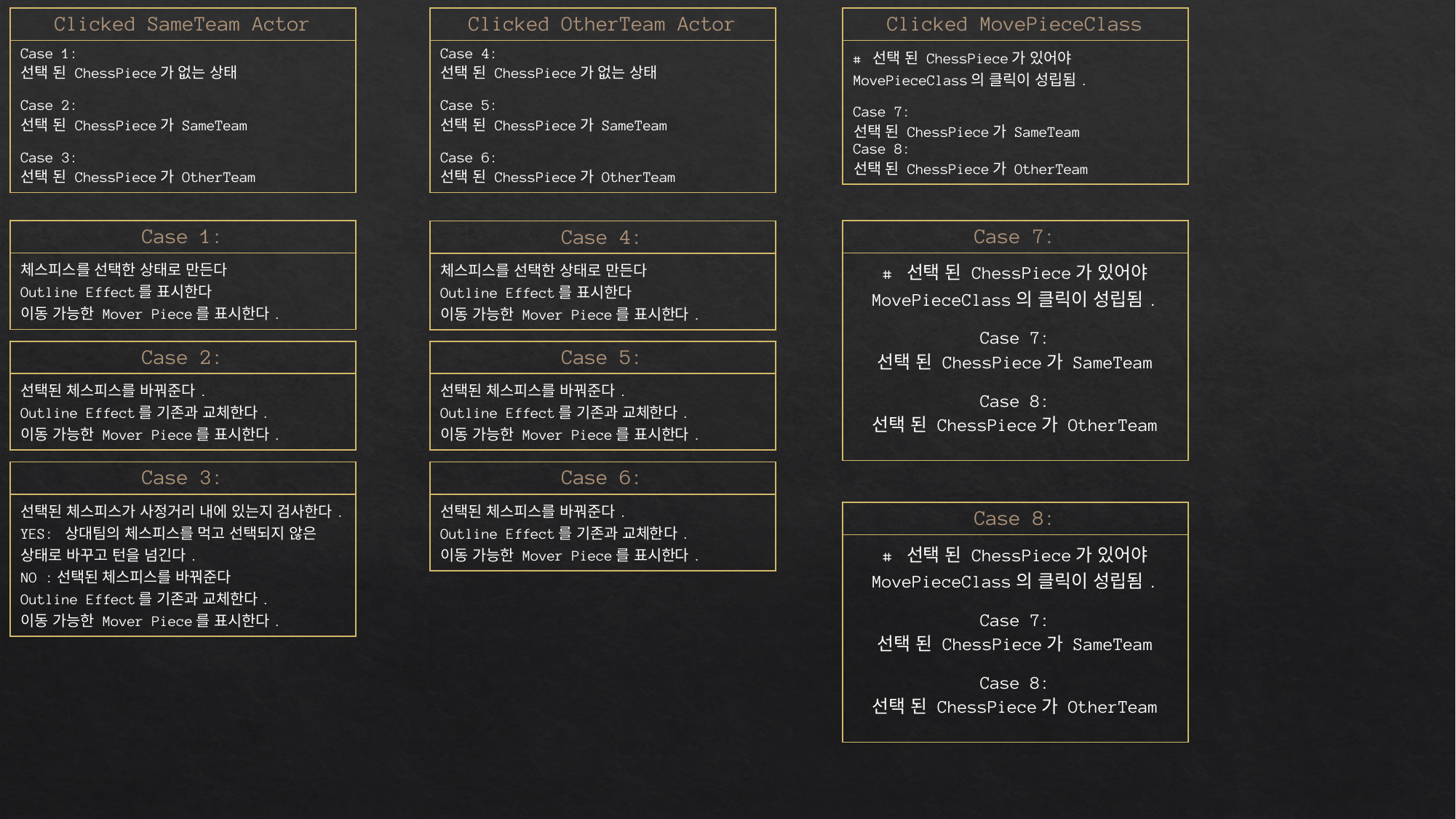

| Clicked SameTeam Actor |
| --- |
| Case 1: 선택 된 ChessPiece가 없는 상태 Case 2: 선택 된 ChessPiece가 SameTeam Case 3: 선택 된 ChessPiece가 OtherTeam |
| Clicked OtherTeam Actor |
| --- |
| Case 4: 선택 된 ChessPiece가 없는 상태 Case 5: 선택 된 ChessPiece가 SameTeam Case 6: 선택 된 ChessPiece가 OtherTeam |
| Clicked MovePieceClass |
| --- |
| # 선택 된 ChessPiece가 있어야 MovePieceClass의 클릭이 성립됨. Case 7: 선택 된 ChessPiece가 SameTeam Case 8: 선택 된 ChessPiece가 OtherTeam |
| Case 1: |
| --- |
| 체스피스를 선택한 상태로 만든다 Outline Effect를 표시한다 이동 가능한 Mover Piece를 표시한다. |
| Case 7: |
| --- |
| # 선택 된 ChessPiece가 있어야 MovePieceClass의 클릭이 성립됨. Case 7: 선택 된 ChessPiece가 SameTeam Case 8: 선택 된 ChessPiece가 OtherTeam |
| Case 4: |
| --- |
| 체스피스를 선택한 상태로 만든다 Outline Effect를 표시한다 이동 가능한 Mover Piece를 표시한다. |
| Case 2: |
| --- |
| 선택된 체스피스를 바꿔준다. Outline Effect를 기존과 교체한다. 이동 가능한 Mover Piece를 표시한다. |
| Case 5: |
| --- |
| 선택된 체스피스를 바꿔준다. Outline Effect를 기존과 교체한다. 이동 가능한 Mover Piece를 표시한다. |
| Case 3: |
| --- |
| 선택된 체스피스가 사정거리 내에 있는지 검사한다. YES: 상대팀의 체스피스를 먹고 선택되지 않은 상태로 바꾸고 턴을 넘긴다. NO :선택된 체스피스를 바꿔준다 Outline Effect를 기존과 교체한다. 이동 가능한 Mover Piece를 표시한다. |
| Case 6: |
| --- |
| 선택된 체스피스를 바꿔준다. Outline Effect를 기존과 교체한다. 이동 가능한 Mover Piece를 표시한다. |
| Case 8: |
| --- |
| # 선택 된 ChessPiece가 있어야 MovePieceClass의 클릭이 성립됨. Case 7: 선택 된 ChessPiece가 SameTeam Case 8: 선택 된 ChessPiece가 OtherTeam |